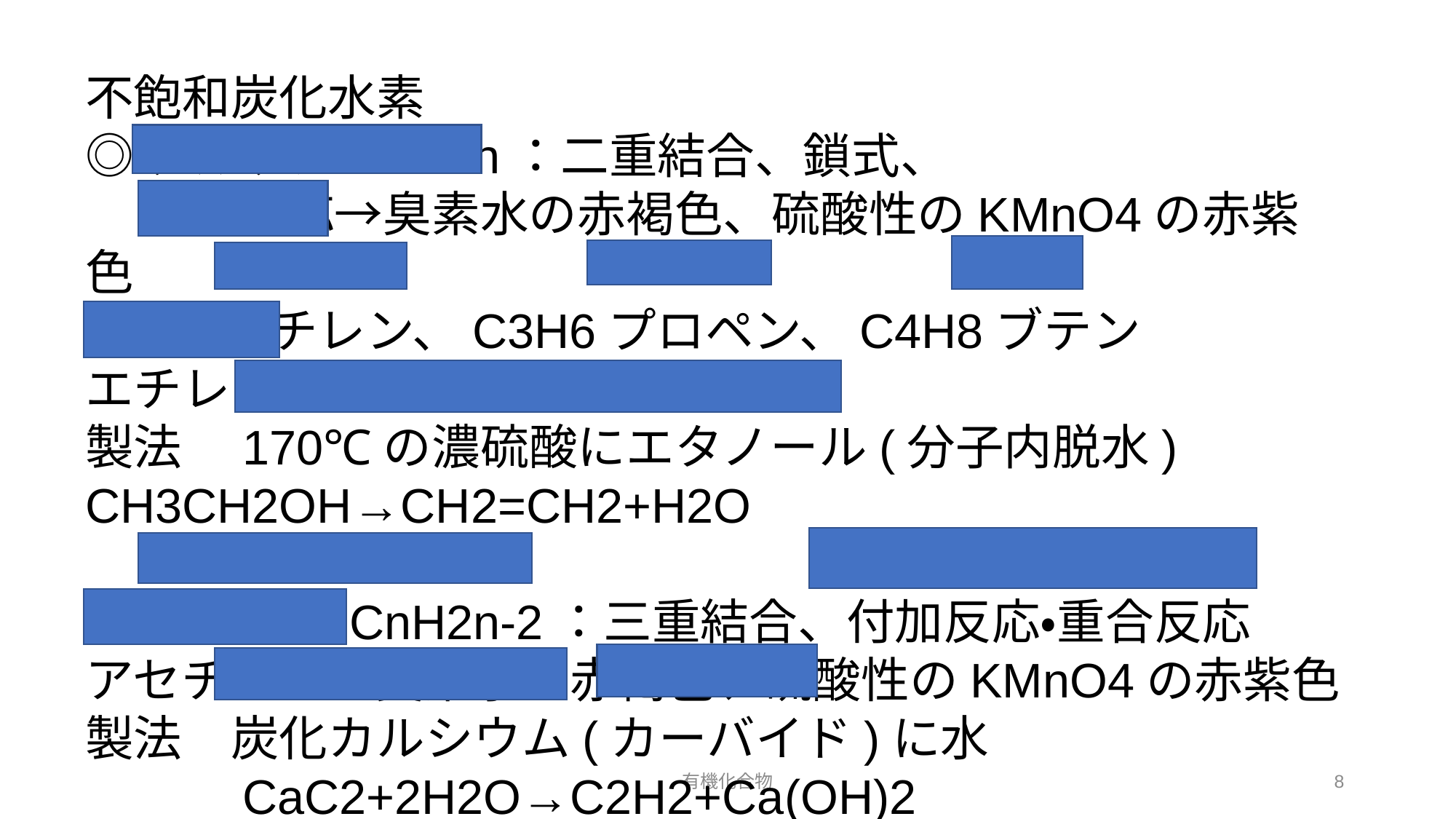

不飽和炭化水素
◎アルケンCnH2n：二重結合、鎖式、
    付加反応→臭素水の赤褐色、硫酸性のKMnO4の赤紫色
C2H4エチレン、C3H6プロペン、C4H8ブテン
エチレン：無色の気体
製法　170℃の濃硫酸にエタノール(分子内脱水)
CH3CH2OH→CH2=CH2+H2O

◎アルキンCnH2n-2：三重結合、付加反応・重合反応
アセチレン：臭素水の赤褐色、硫酸性のKMnO4の赤紫色
製法　炭化カルシウム(カーバイド)に水
　　　CaC2+2H2O→C2H2+Ca(OH)2

有機化合物
8